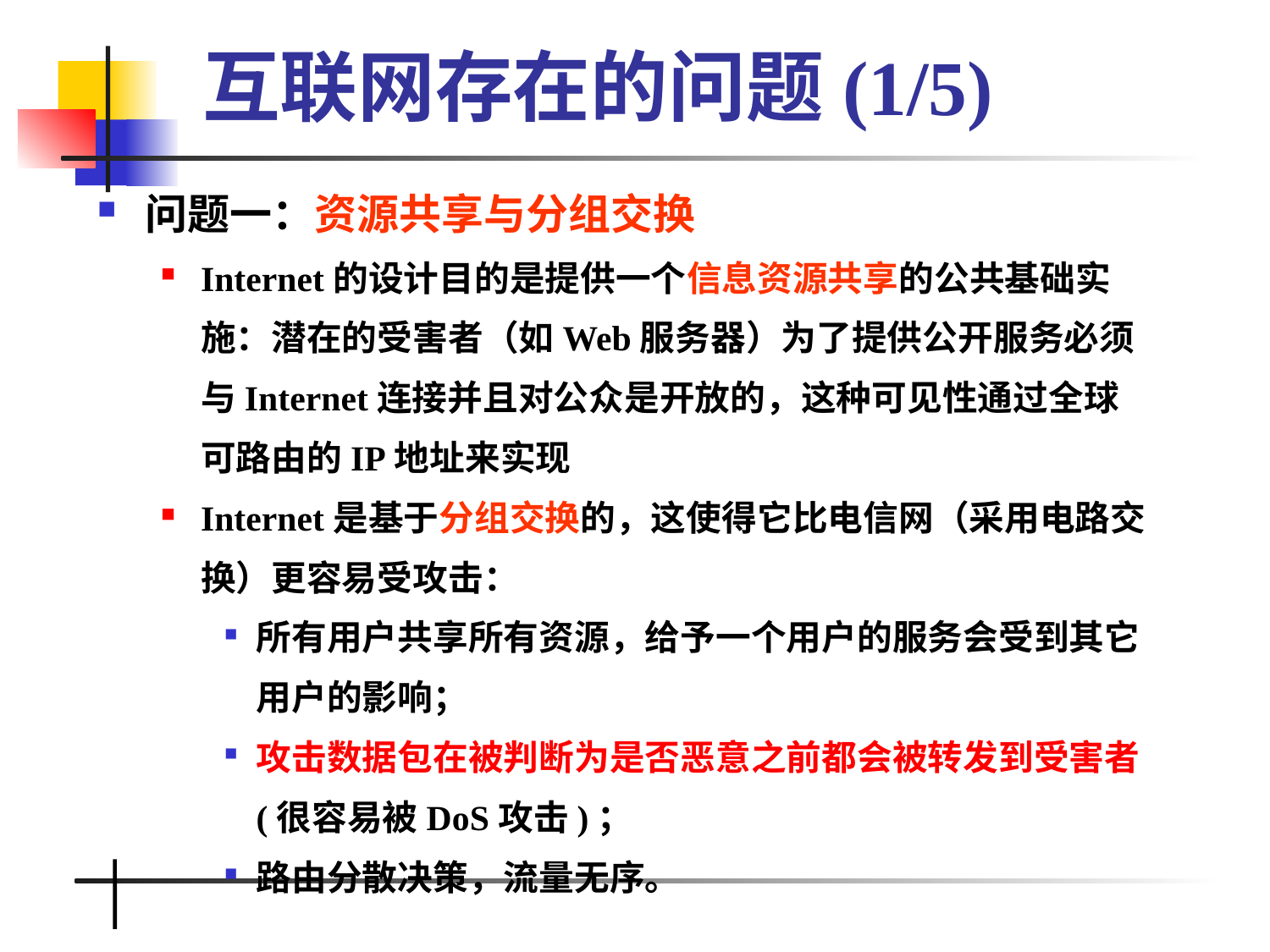

# 互联网存在的问题(1/5)
问题一：资源共享与分组交换
Internet的设计目的是提供一个信息资源共享的公共基础实施：潜在的受害者（如Web服务器）为了提供公开服务必须与Internet连接并且对公众是开放的，这种可见性通过全球可路由的IP地址来实现
Internet是基于分组交换的，这使得它比电信网（采用电路交换）更容易受攻击：
所有用户共享所有资源，给予一个用户的服务会受到其它用户的影响；
攻击数据包在被判断为是否恶意之前都会被转发到受害者(很容易被DoS攻击)；
路由分散决策，流量无序。